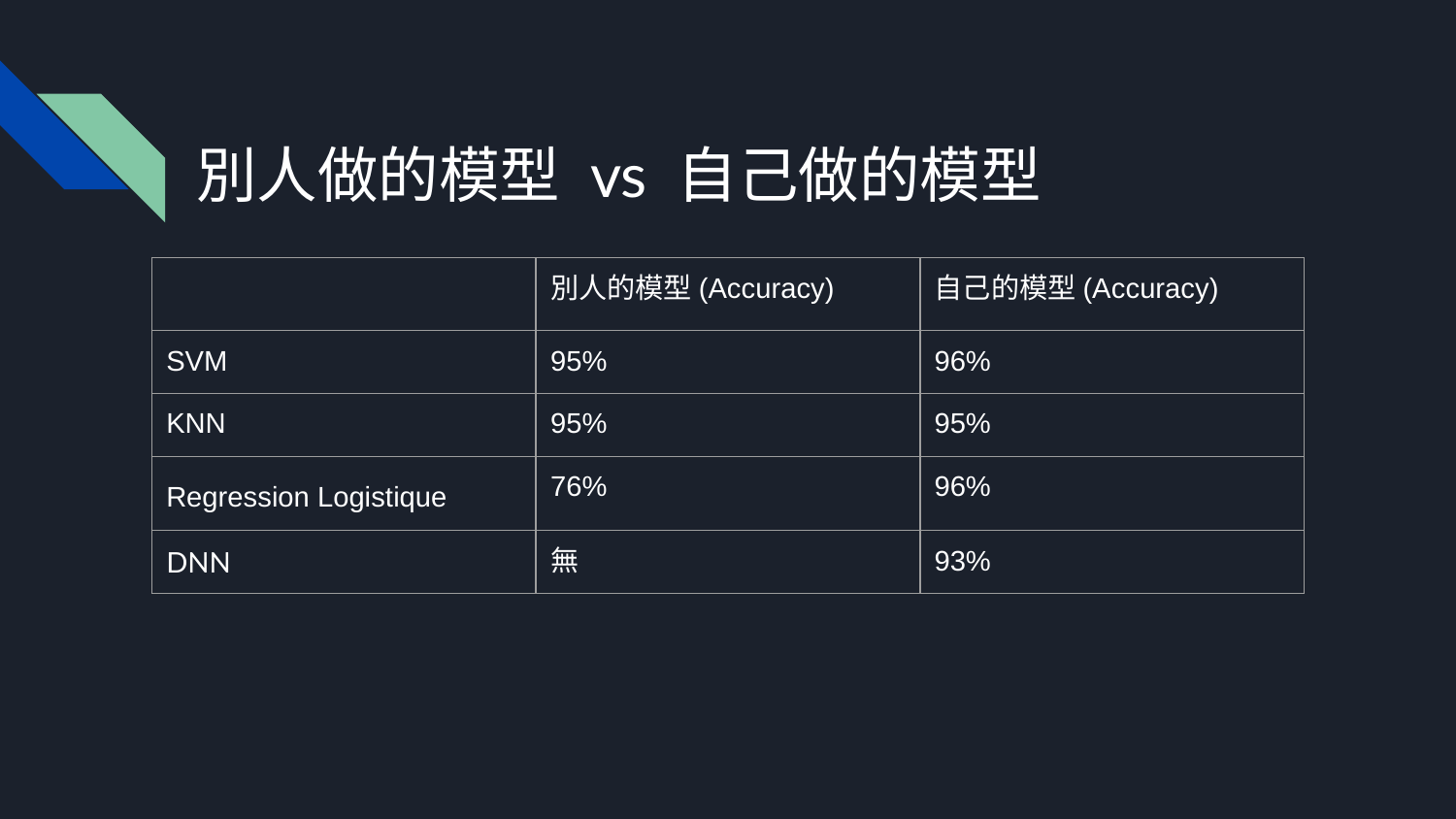

別人做的模型 vs 自己做的模型
|  | 別人的模型(Accuracy) | 自己的模型(Accuracy) |
| --- | --- | --- |
| SVM | 95% | 96% |
| KNN | 95% | 95% |
| Regression Logistique | 76% | 96% |
| DNN | 無 | 93% |